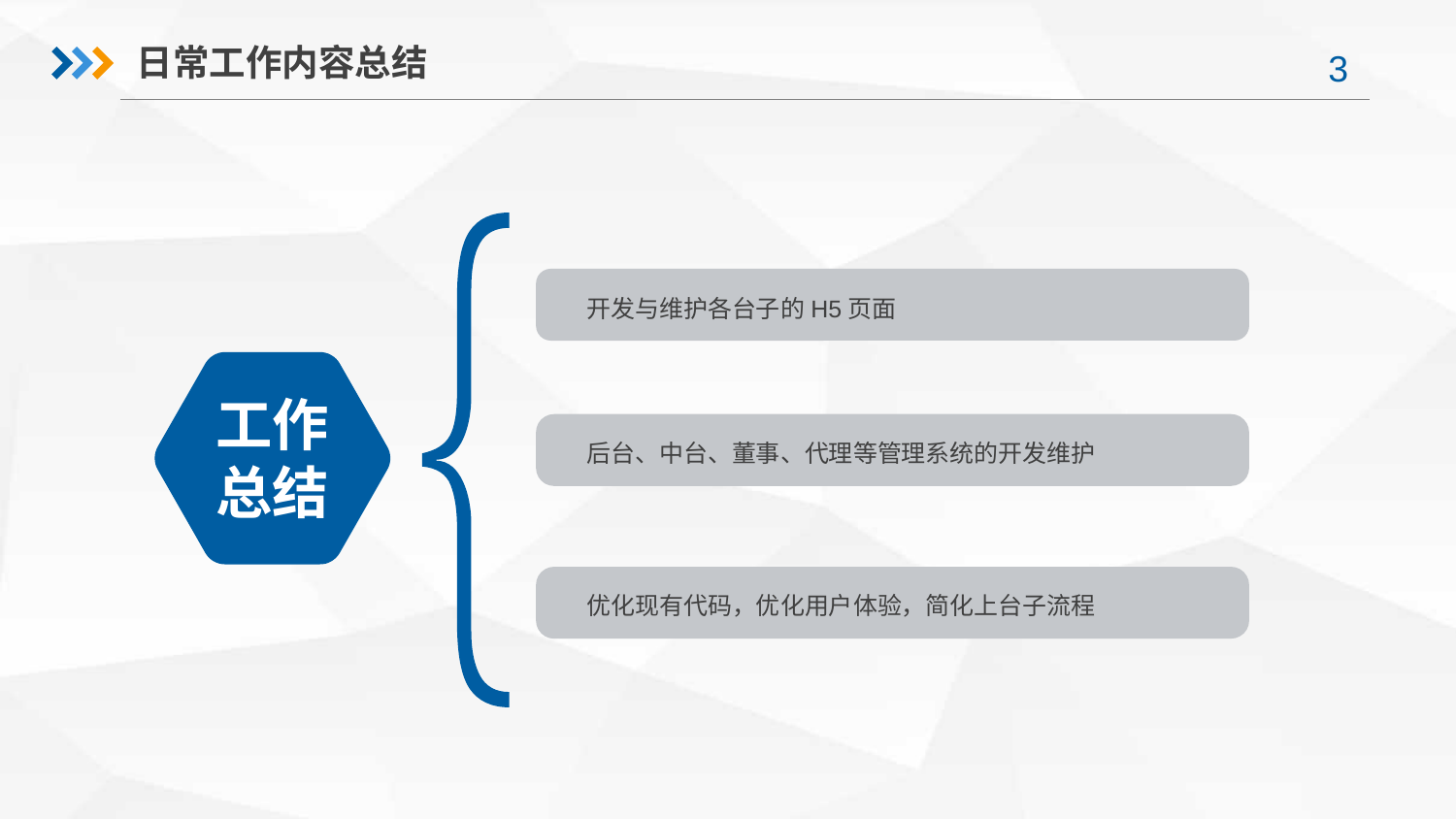

日常工作内容总结

开发与维护各台子的H5页面

工作总结

后台、中台、董事、代理等管理系统的开发维护

优化现有代码，优化用户体验，简化上台子流程